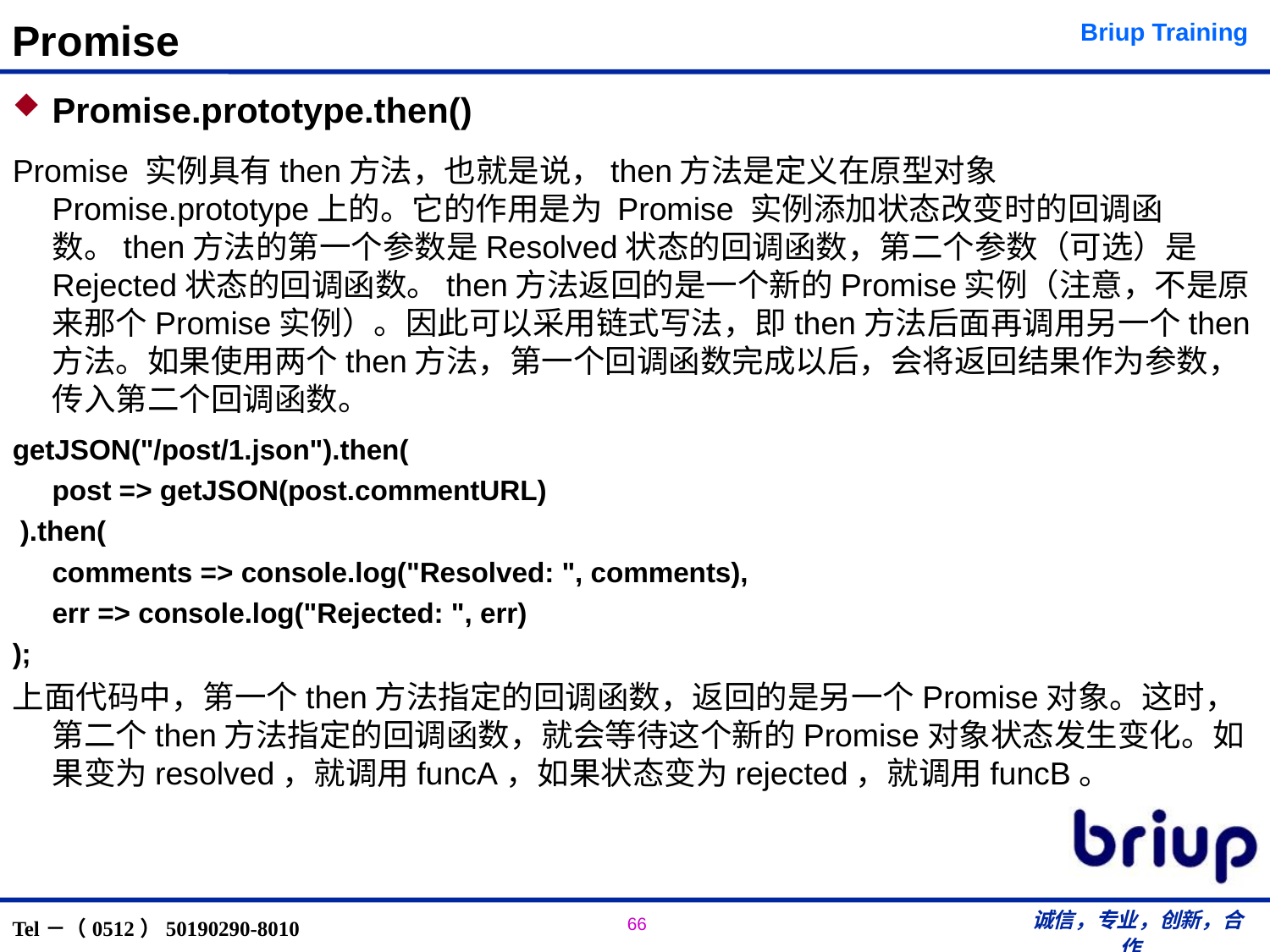

# Promise
Promise.prototype.then()
Promise 实例具有then方法，也就是说，then方法是定义在原型对象Promise.prototype上的。它的作用是为 Promise 实例添加状态改变时的回调函数。then方法的第一个参数是Resolved状态的回调函数，第二个参数（可选）是Rejected状态的回调函数。then方法返回的是一个新的Promise实例（注意，不是原来那个Promise实例）。因此可以采用链式写法，即then方法后面再调用另一个then方法。如果使用两个then方法，第一个回调函数完成以后，会将返回结果作为参数，传入第二个回调函数。
getJSON("/post/1.json").then(
	post => getJSON(post.commentURL)
 ).then(
	comments => console.log("Resolved: ", comments),
	err => console.log("Rejected: ", err)
);
上面代码中，第一个then方法指定的回调函数，返回的是另一个Promise对象。这时，第二个then方法指定的回调函数，就会等待这个新的Promise对象状态发生变化。如果变为resolved，就调用funcA，如果状态变为rejected，就调用funcB。